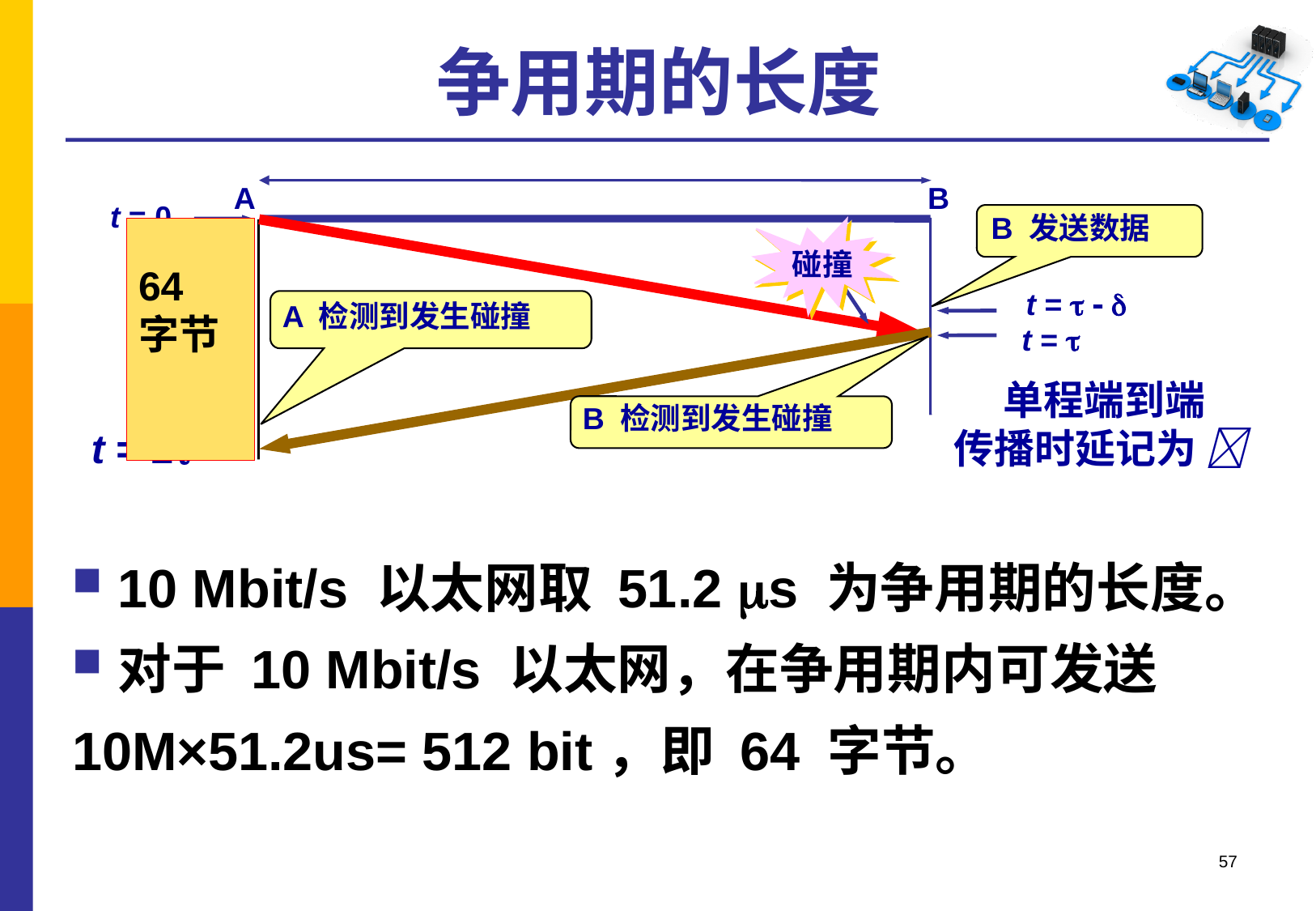

# 争用期的长度
A
B

t = 0
  B 发送数据

  t = τ − δ

64
字节

碰撞

A 检测到发生碰撞
t = 2τ

t
  t = τ

B 检测到发生碰撞

单程端到端
传播时延记为 τ
10 Mbit/s 以太网取 51.2 μs 为争用期的长度。
对于 10 Mbit/s 以太网，在争用期内可发送
10M×51.2us= 512 bit，即 64 字节。
57